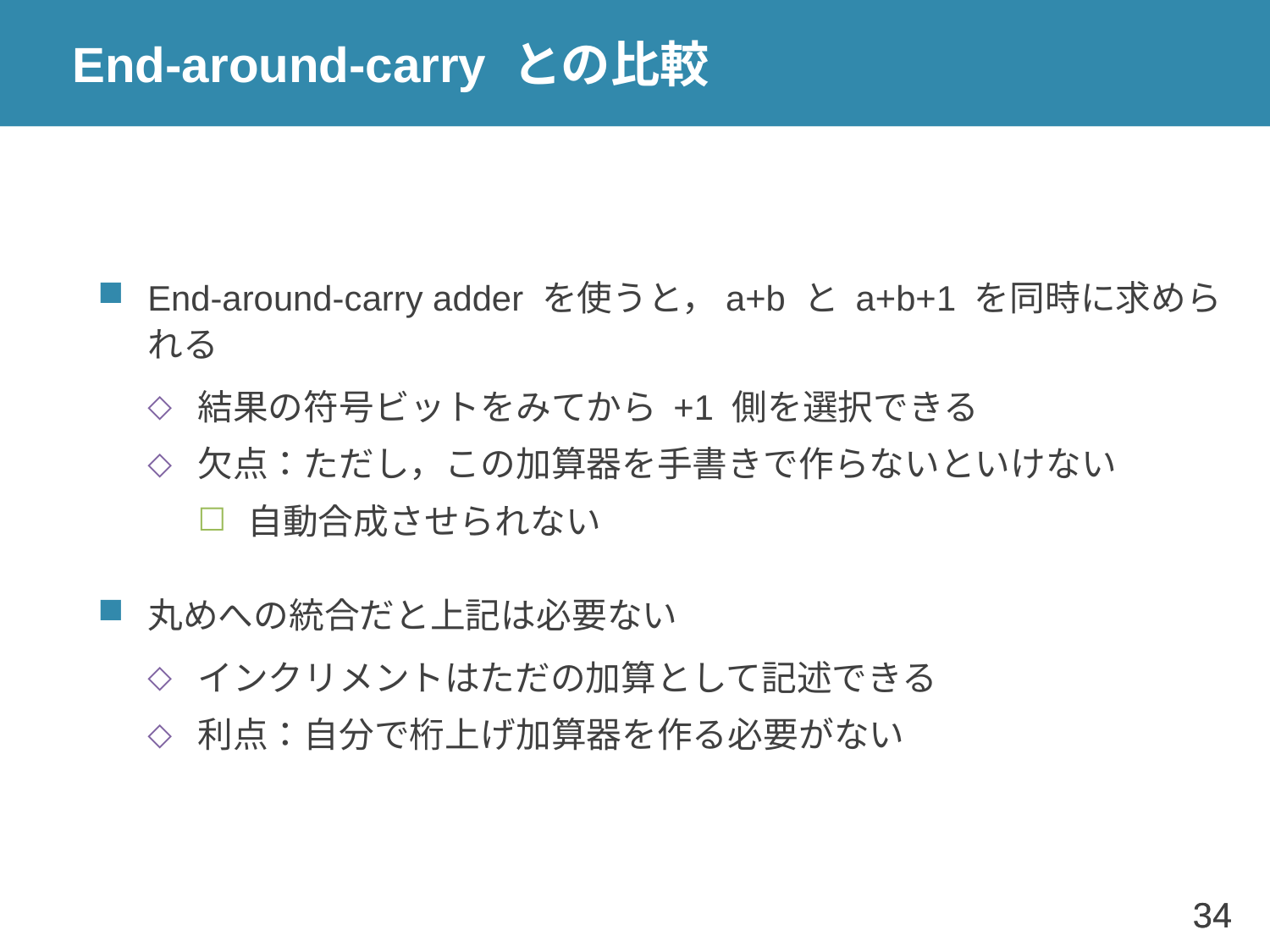

# End-around-carry との比較
End-around-carry adder を使うと，a+b と a+b+1 を同時に求められる
結果の符号ビットをみてから +1 側を選択できる
欠点：ただし，この加算器を手書きで作らないといけない
自動合成させられない
丸めへの統合だと上記は必要ない
インクリメントはただの加算として記述できる
利点：自分で桁上げ加算器を作る必要がない